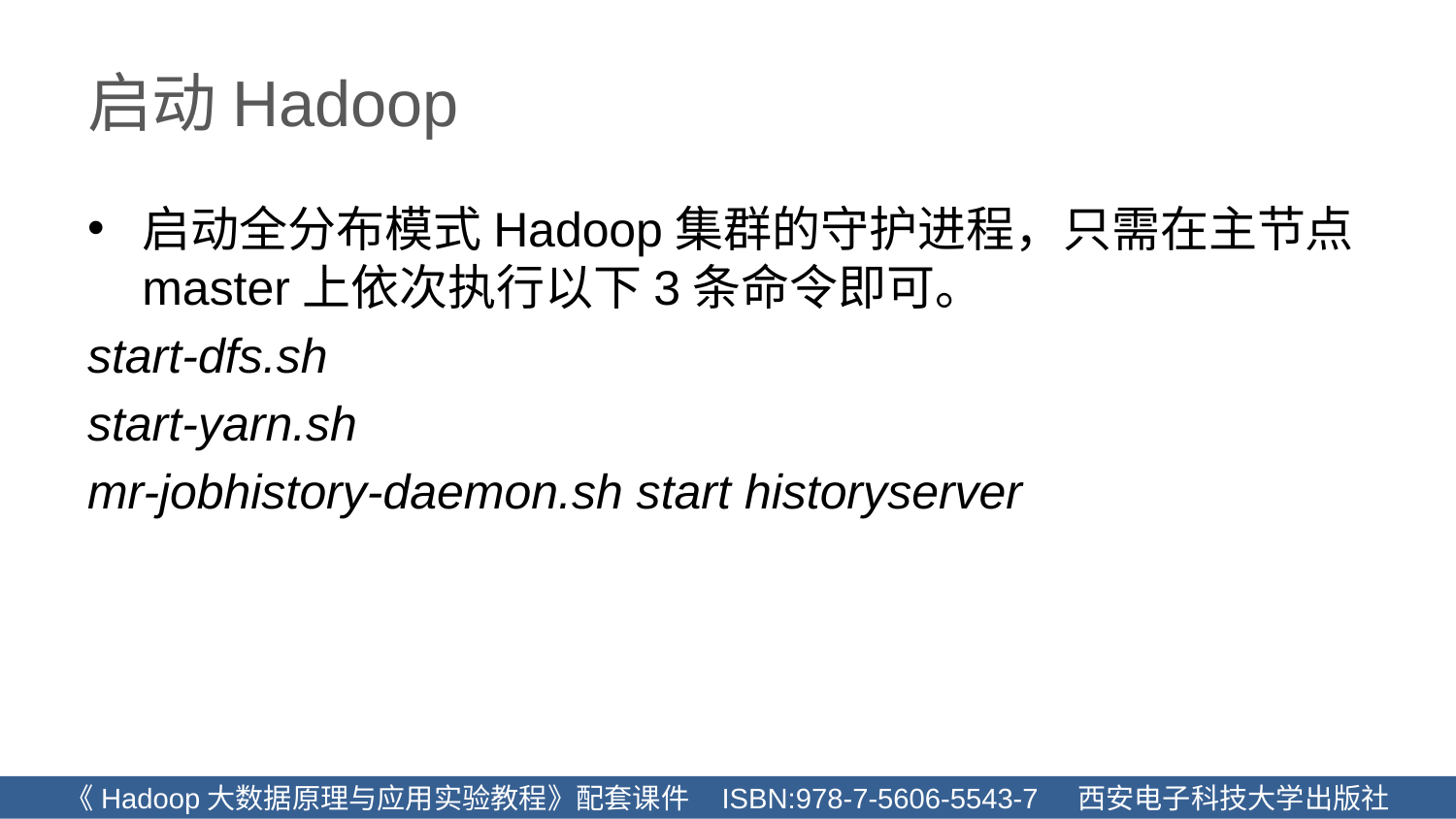

# 启动Hadoop
启动全分布模式Hadoop集群的守护进程，只需在主节点master上依次执行以下3条命令即可。
start-dfs.sh
start-yarn.sh
mr-jobhistory-daemon.sh start historyserver